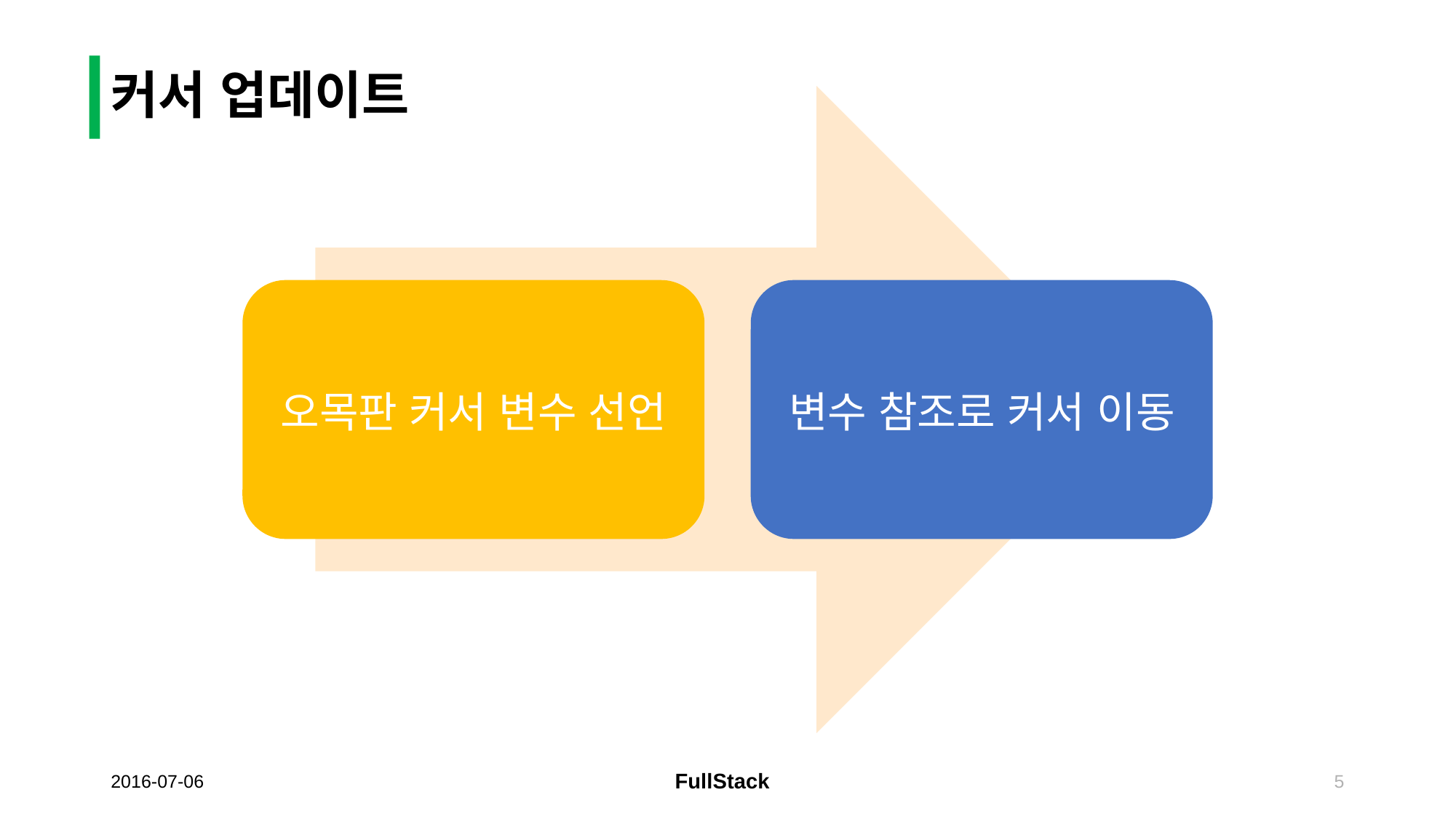

# 커서 업데이트
오목판 커서 변수 선언
변수 참조로 커서 이동
2016-07-06
5